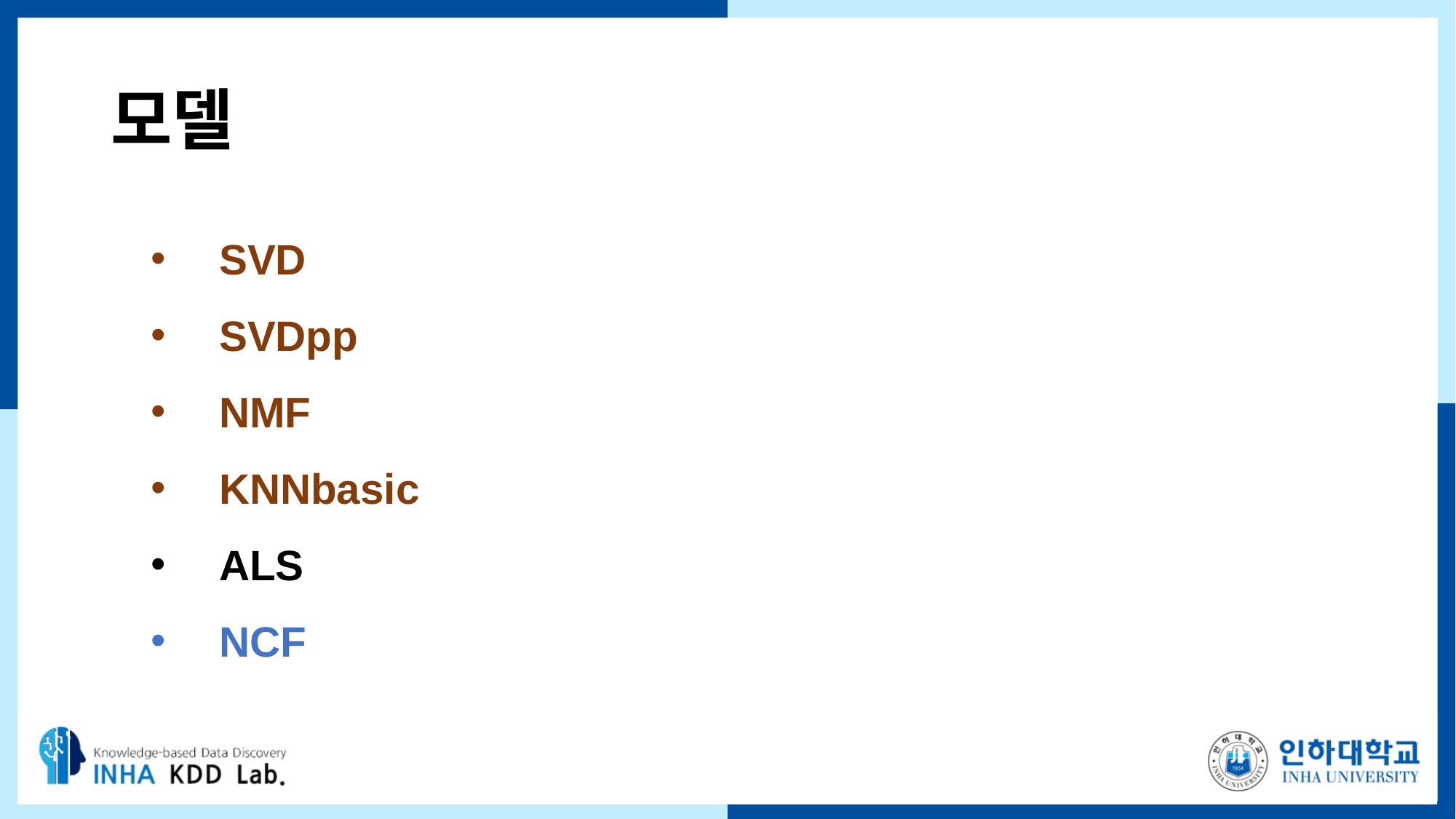

# 모델
SVD
SVDpp
NMF
KNNbasic
ALS
NCF
14